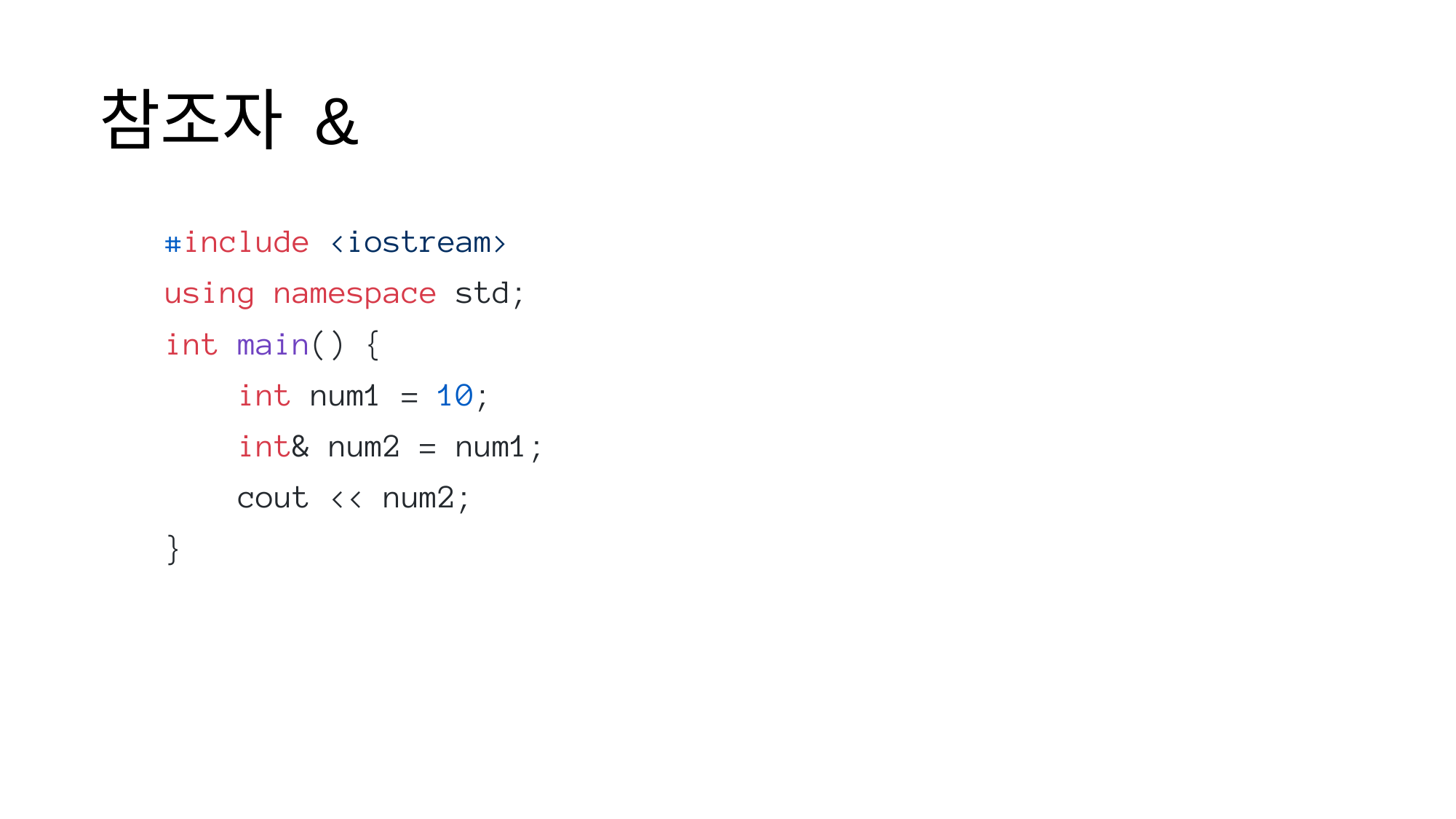

# 참조자 &
#include <iostream>
using namespace std;
int main() {
    int num1 = 10;
    int& num2 = num1;
    cout << num2;
}